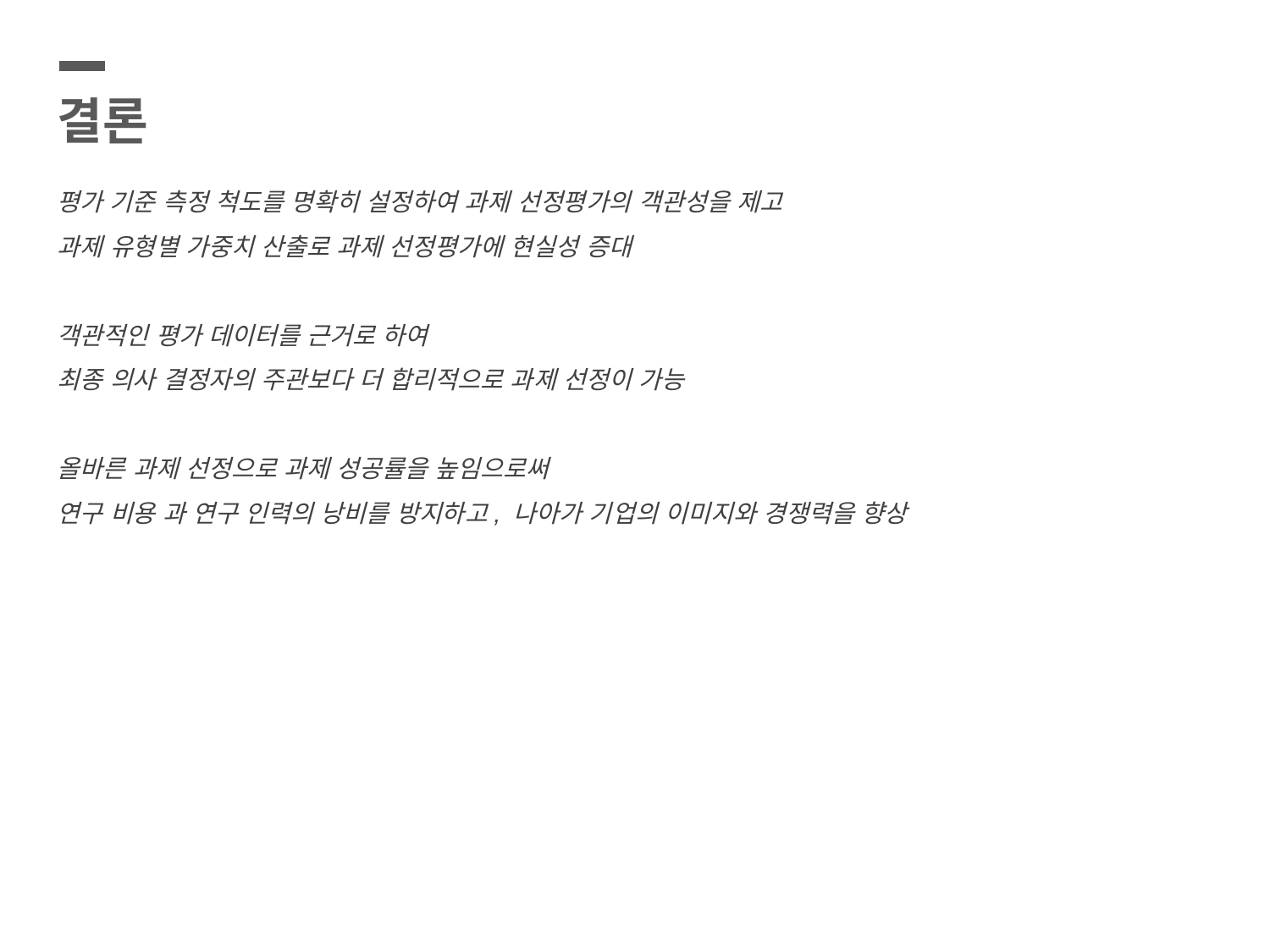

결론
평가 기준 측정 척도를 명확히 설정하여 과제 선정평가의 객관성을 제고
과제 유형별 가중치 산출로 과제 선정평가에 현실성 증대

객관적인 평가 데이터를 근거로 하여
최종 의사 결정자의 주관보다 더 합리적으로 과제 선정이 가능

올바른 과제 선정으로 과제 성공률을 높임으로써
연구 비용 과 연구 인력의 낭비를 방지하고, 나아가 기업의 이미지와 경쟁력을 향상